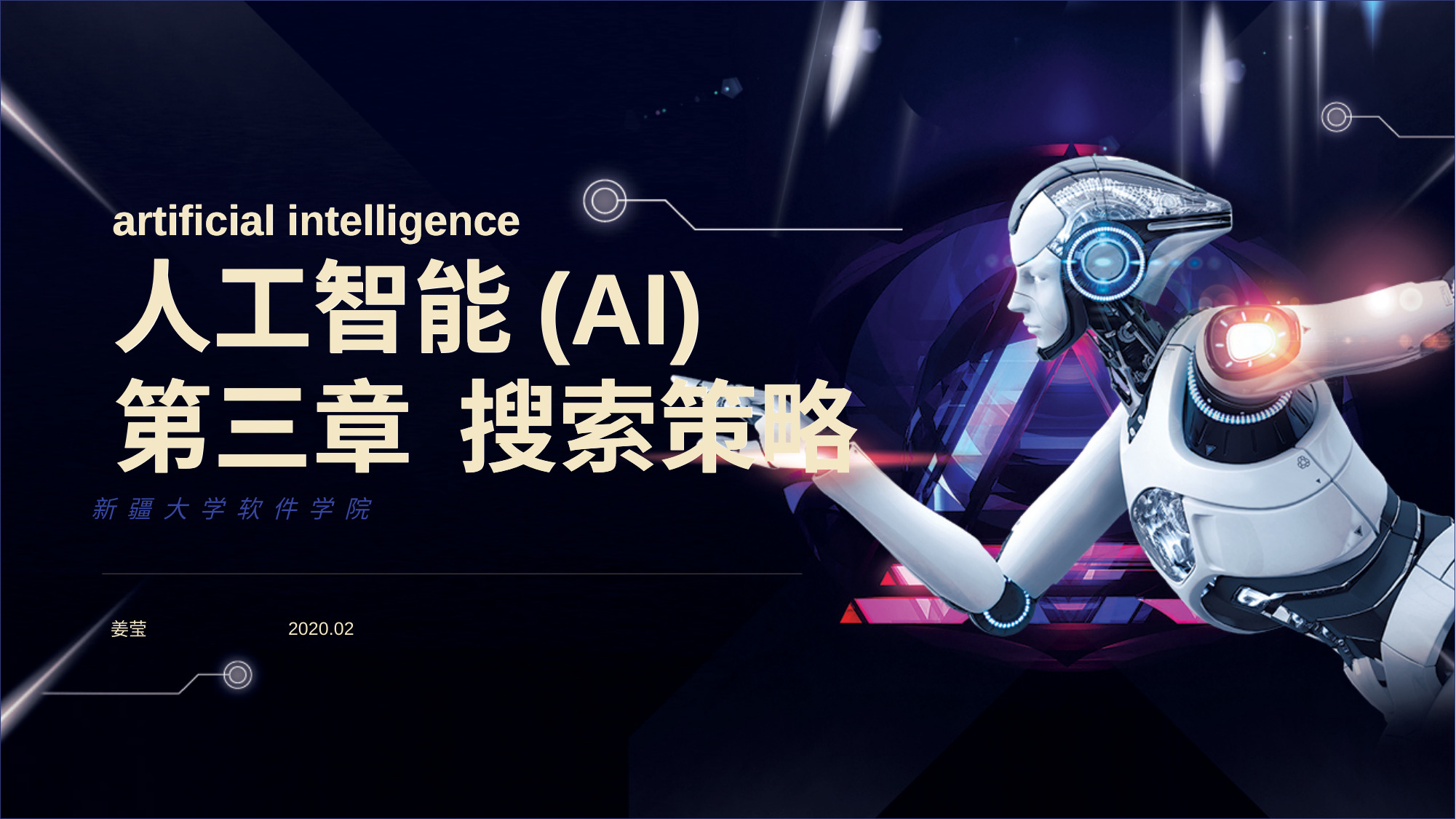

# artificial intelligence 人工智能(AI) 第三章  搜索策略
artificial intelligence
人工智能(AI)
第三章  搜索策略
新疆大学软件学院
2020.02
    姜莹